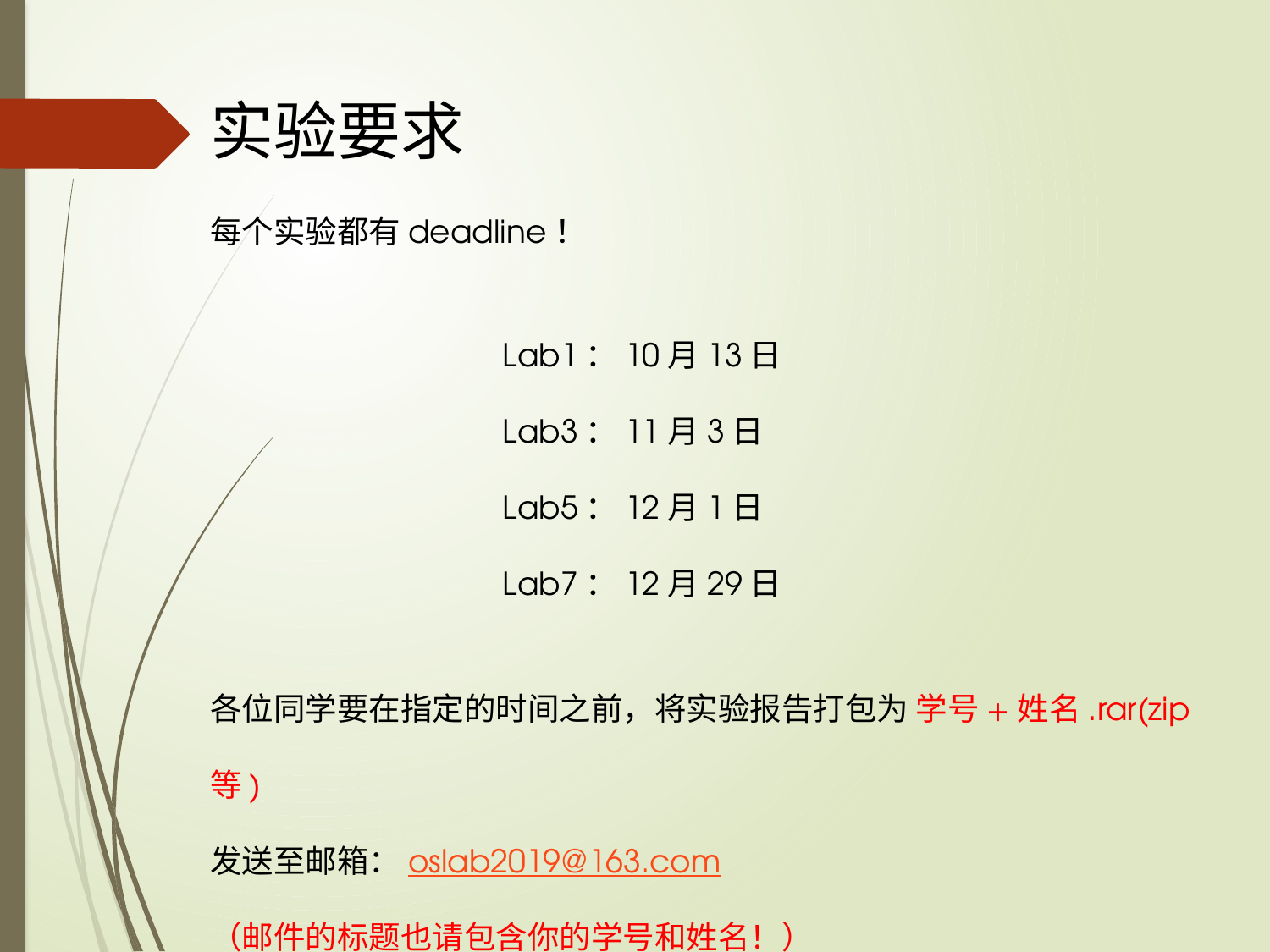

实验要求
每个实验都有deadline！
Lab1：10月13日
Lab3：11月3日
Lab5：12月1日
Lab7：12月29日
各位同学要在指定的时间之前，将实验报告打包为 学号+姓名.rar(zip等)
发送至邮箱：oslab2019@163.com
（邮件的标题也请包含你的学号和姓名！）